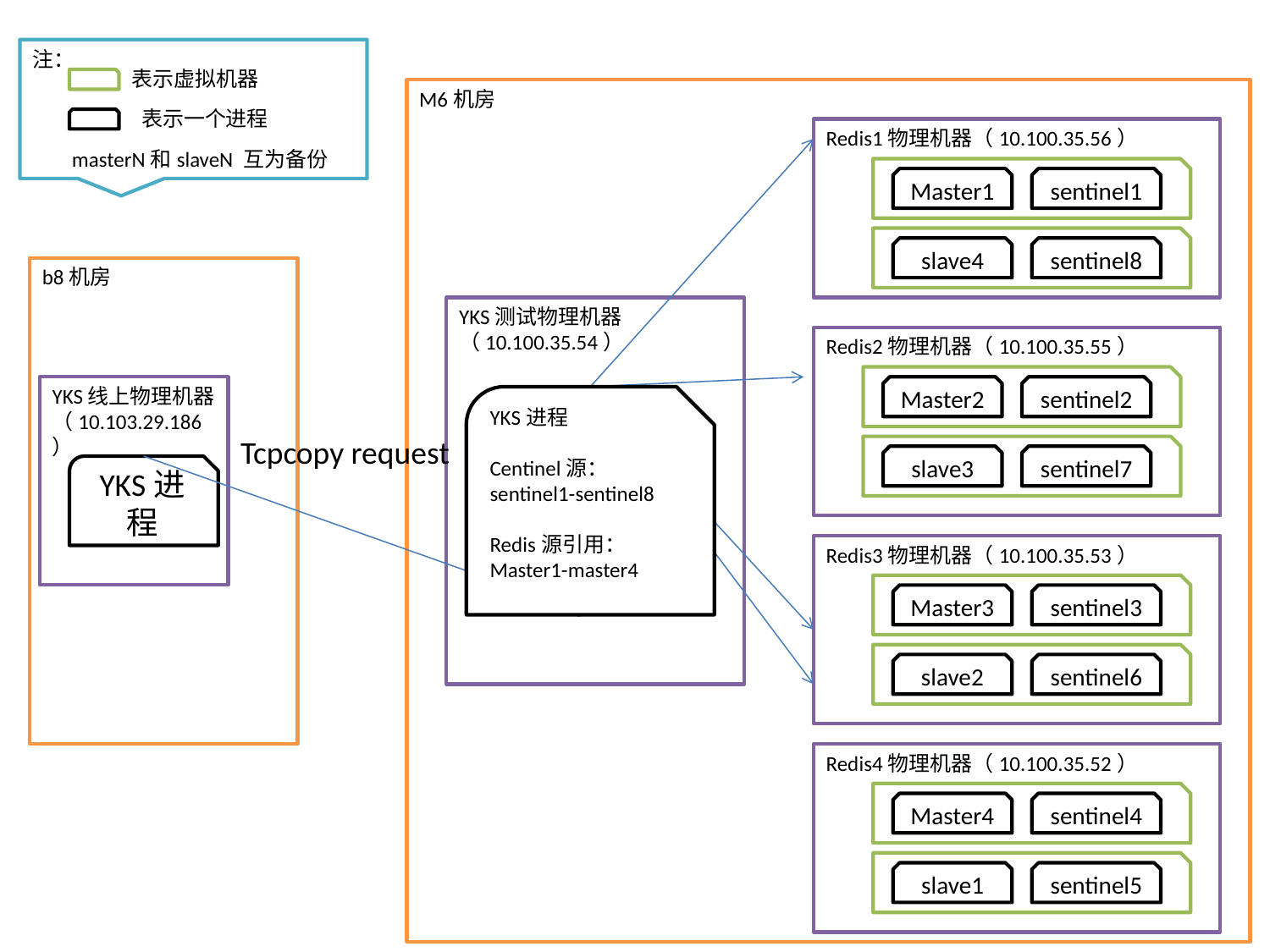

注：
表示虚拟机器

M6机房
表示一个进程

Redis1物理机器（10.100.35.56）
masterN和slaveN 互为备份

Master1
sentinel1

slave4
sentinel8
b8机房
YKS测试物理机器（10.100.35.54）

Redis2物理机器（10.100.35.55）

YKS线上物理机器（10.103.29.186）

Master2
sentinel2
YKS进程

Centinel源：sentinel1-sentinel8

Redis源引用：
Master1-master4

Tcpcopy request

slave3
sentinel7
YKS进程
Redis3物理机器（10.100.35.53）

Master3
sentinel3

slave2
sentinel6
Redis4物理机器（10.100.35.52）

Master4
sentinel4

slave1
sentinel5